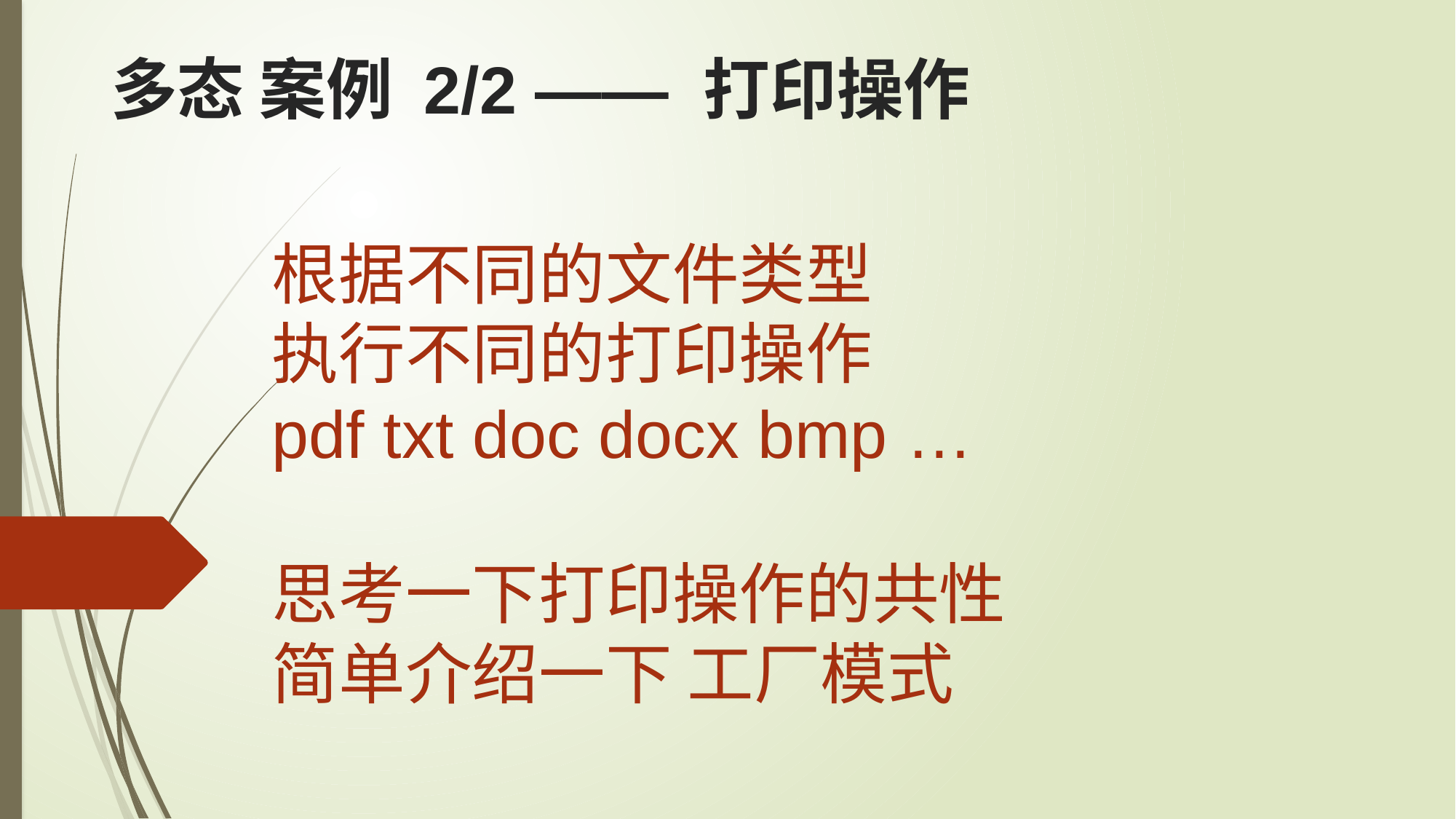

多态 案例 2/2 —— 打印操作
根据不同的文件类型
执行不同的打印操作
pdf txt doc docx bmp …

思考一下打印操作的共性
简单介绍一下 工厂模式